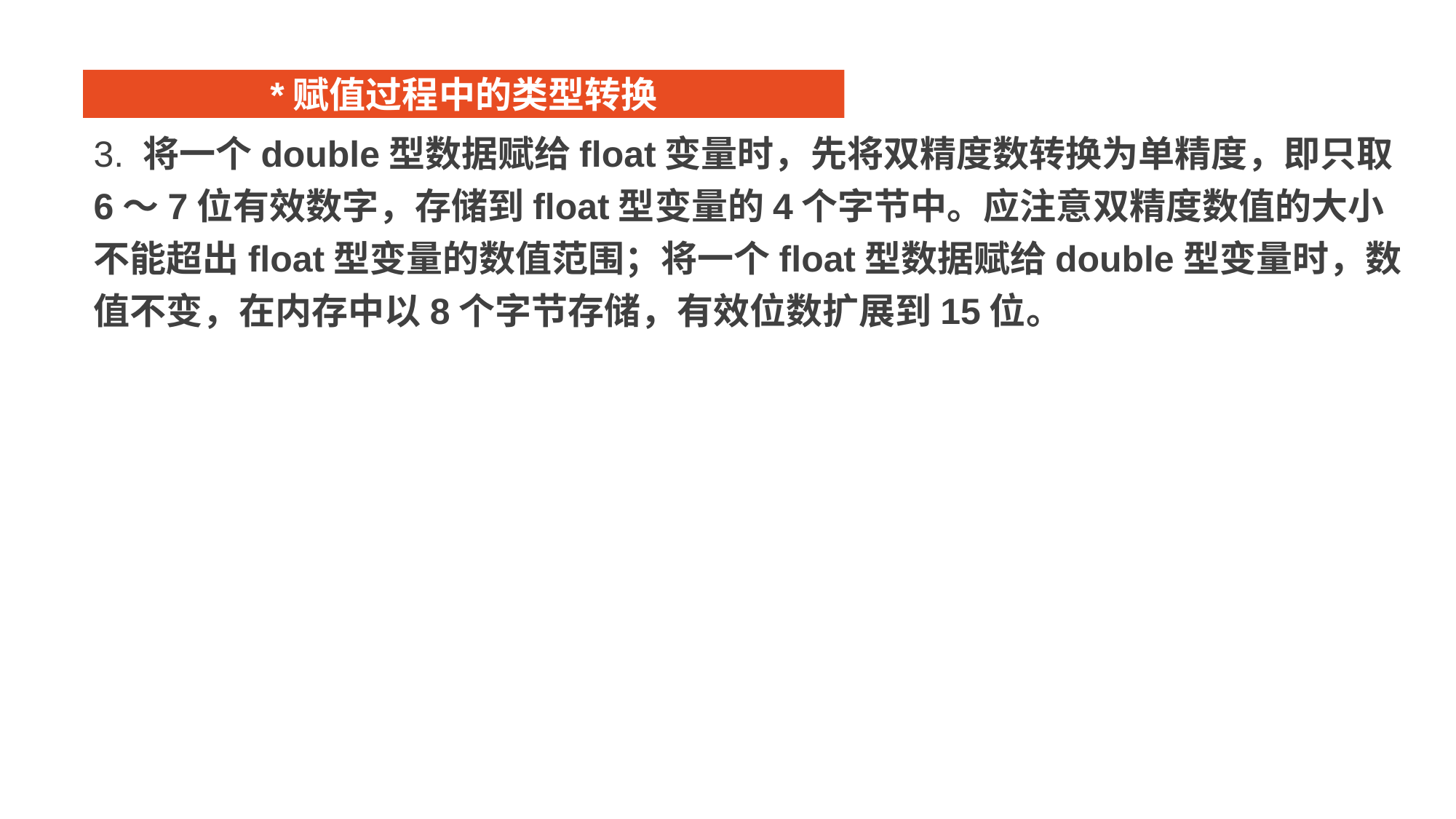

*赋值过程中的类型转换
3. 将一个double型数据赋给float变量时，先将双精度数转换为单精度，即只取6～7位有效数字，存储到float型变量的4个字节中。应注意双精度数值的大小不能超出float型变量的数值范围；将一个float型数据赋给double型变量时，数值不变，在内存中以8个字节存储，有效位数扩展到15位。